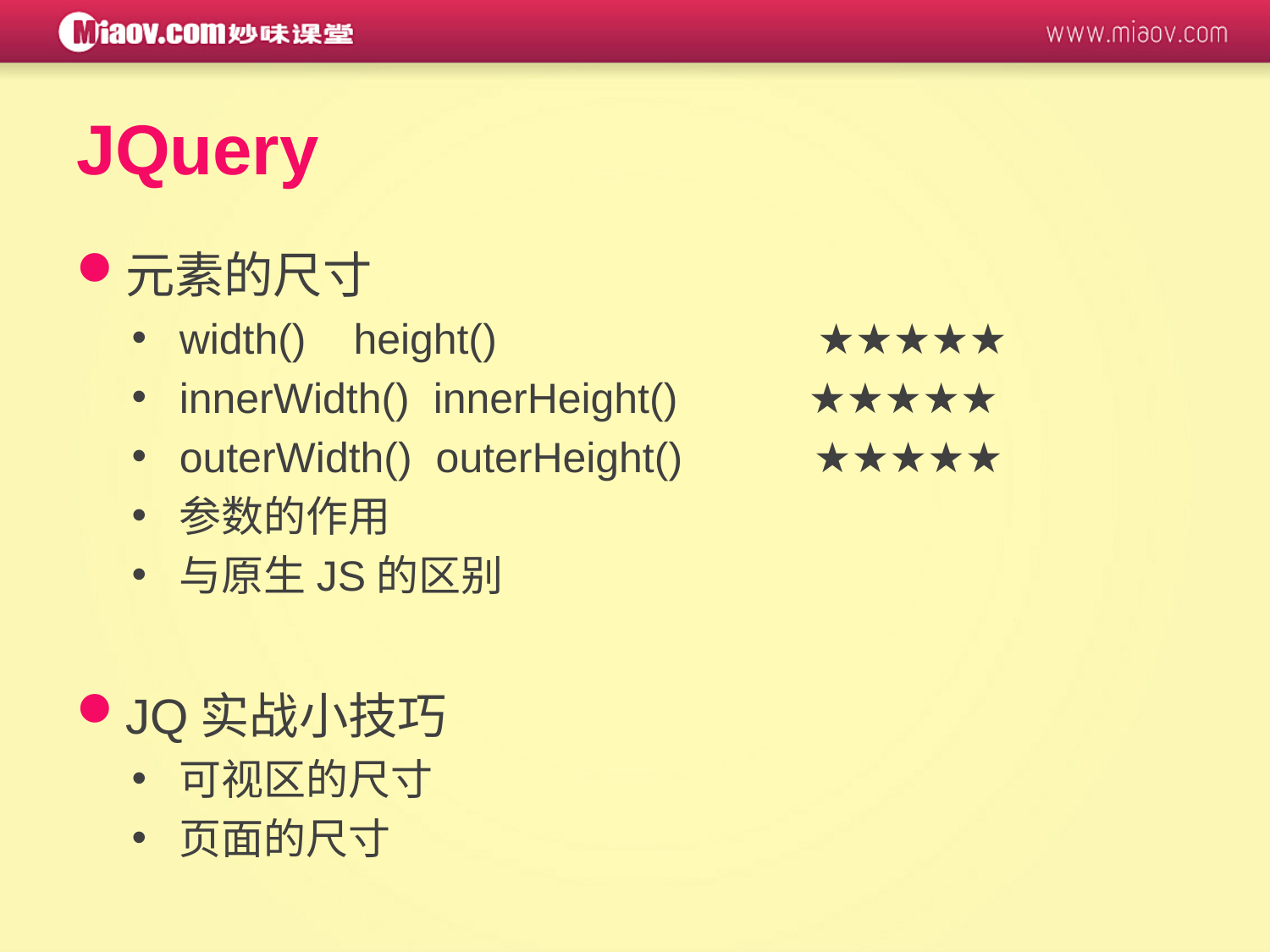

# JQuery
元素的尺寸
width()    height()                           ★★★★★
innerWidth()  innerHeight()           ★★★★★
outerWidth()  outerHeight()           ★★★★★
参数的作用
与原生JS的区别

JQ实战小技巧
可视区的尺寸
页面的尺寸